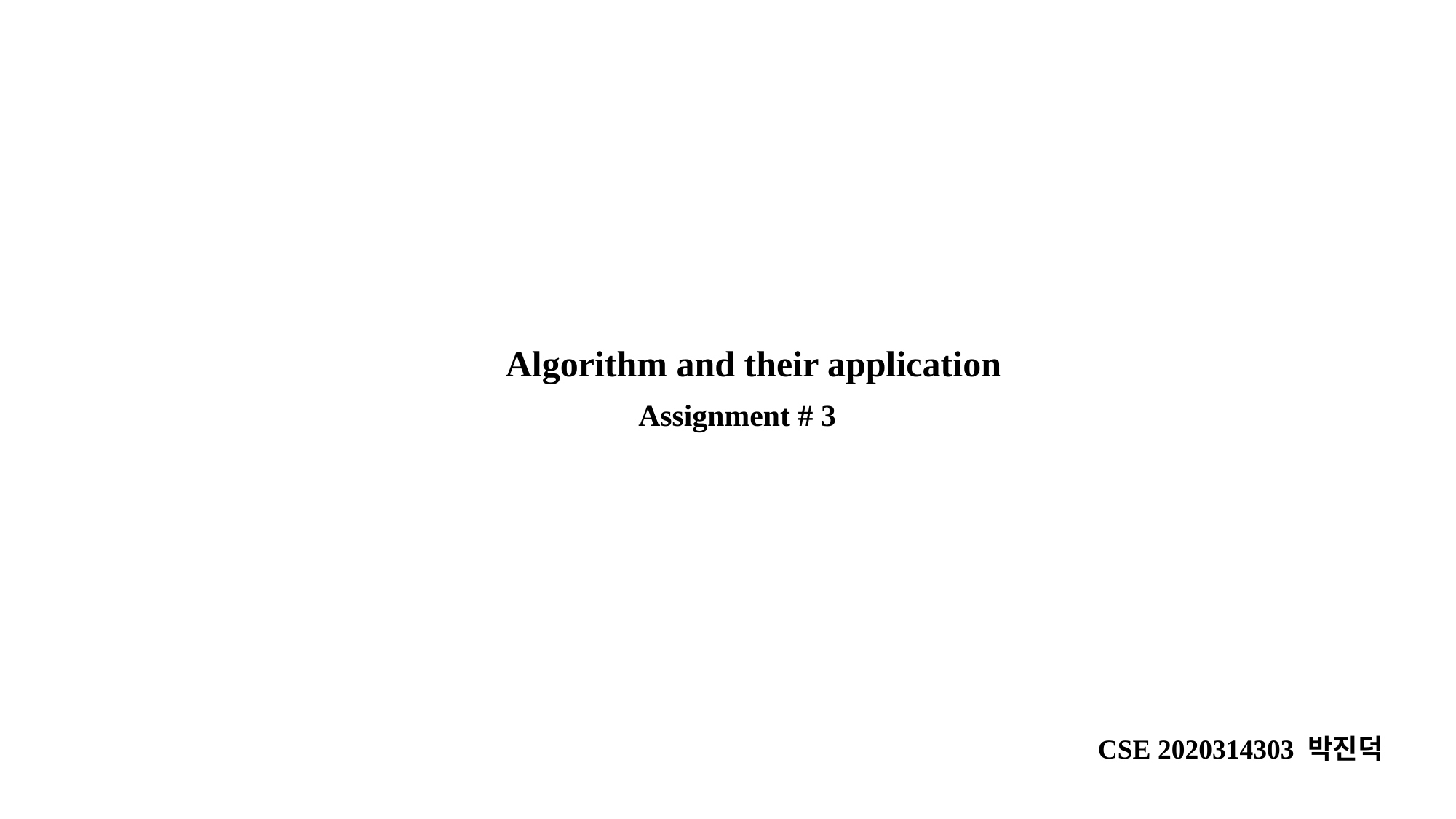

Algorithm and their application
Assignment # 3
CSE 2020314303 박진덕